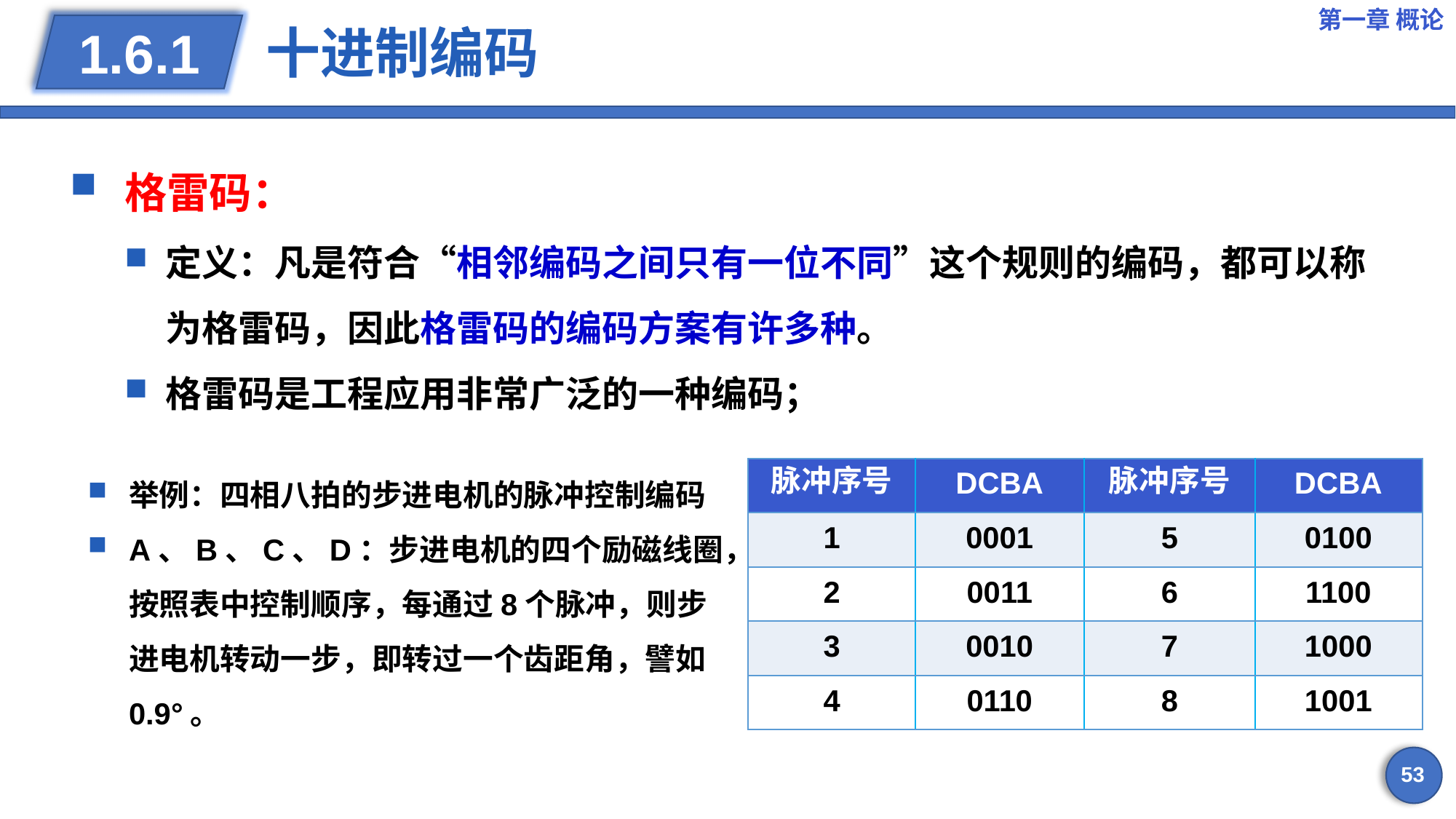

第一章 概论
# 十进制编码
1.6.1
格雷码：
定义：凡是符合“相邻编码之间只有一位不同”这个规则的编码，都可以称为格雷码，因此格雷码的编码方案有许多种。
格雷码是工程应用非常广泛的一种编码；
举例：四相八拍的步进电机的脉冲控制编码
A、B、C、D：步进电机的四个励磁线圈，按照表中控制顺序，每通过8个脉冲，则步进电机转动一步，即转过一个齿距角，譬如0.9°。
| 脉冲序号 | DCBA | 脉冲序号 | DCBA |
| --- | --- | --- | --- |
| 1 | 0001 | 5 | 0100 |
| 2 | 0011 | 6 | 1100 |
| 3 | 0010 | 7 | 1000 |
| 4 | 0110 | 8 | 1001 |
53